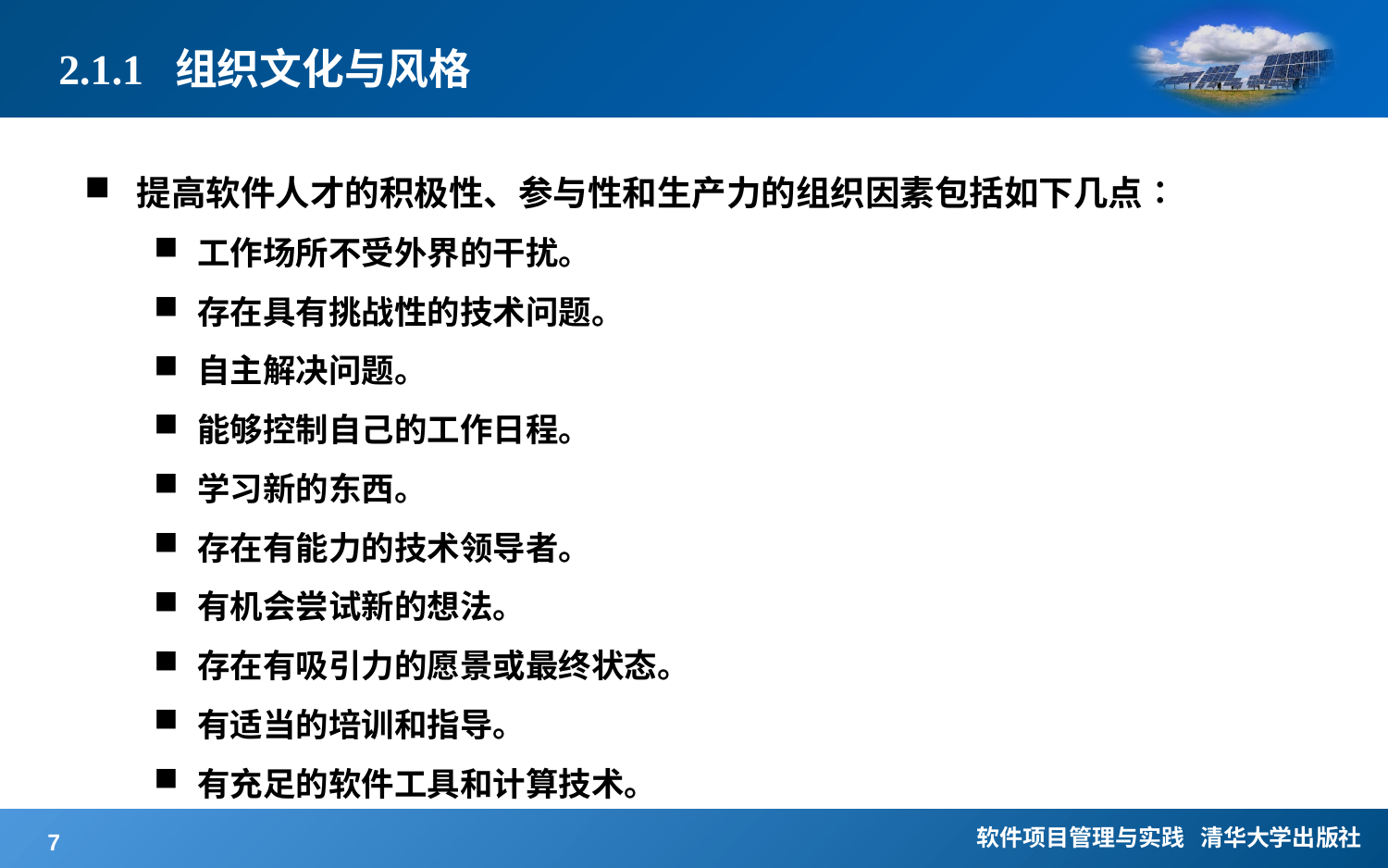

# 2.1.1  组织文化与风格
提高软件人才的积极性、参与性和生产力的组织因素包括如下几点∶
工作场所不受外界的干扰。
存在具有挑战性的技术问题。
自主解决问题。
能够控制自己的工作日程。
学习新的东西。
存在有能力的技术领导者。
有机会尝试新的想法。
存在有吸引力的愿景或最终状态。
有适当的培训和指导。
有充足的软件工具和计算技术。